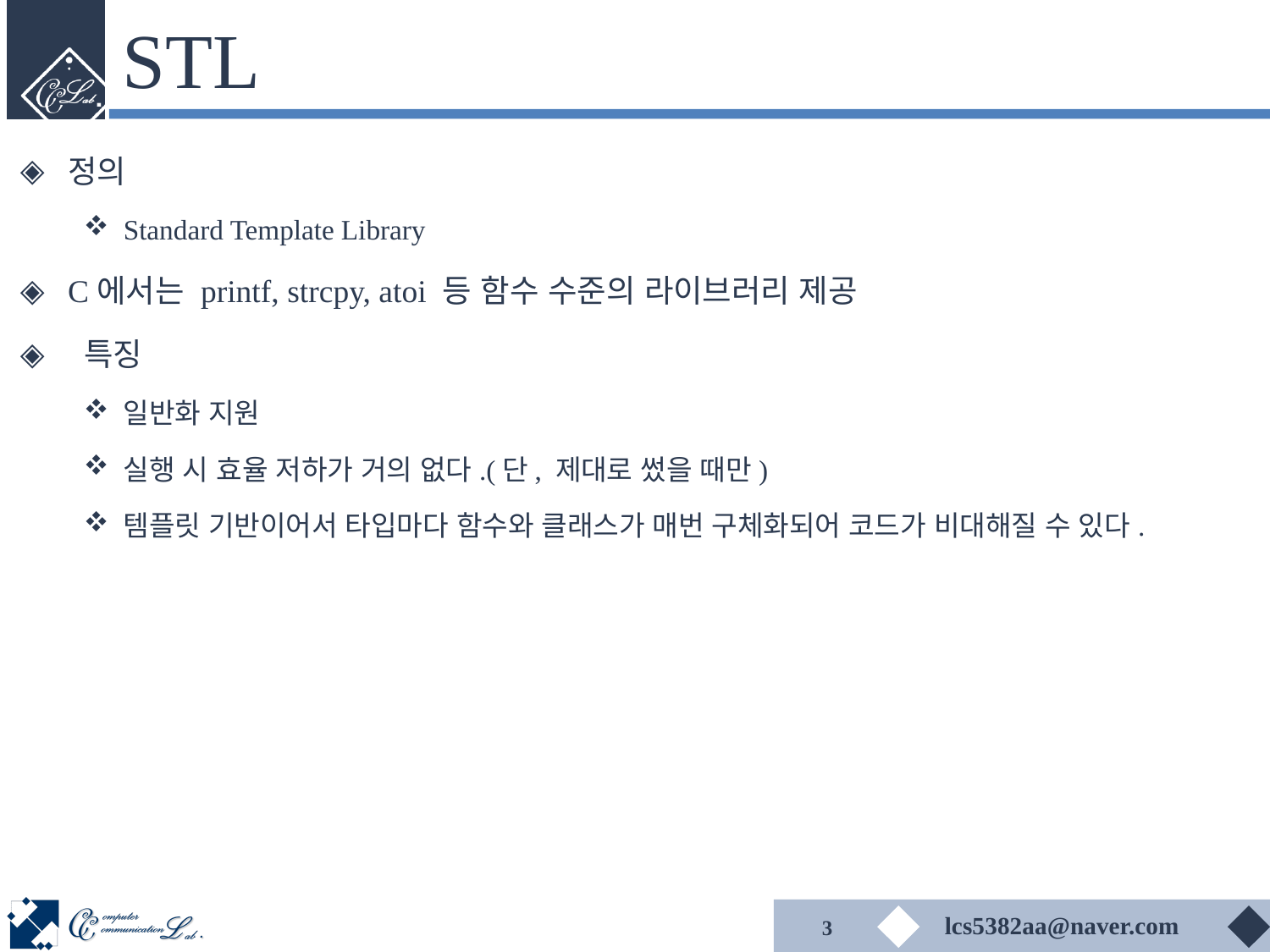

# STL
정의
Standard Template Library
C에서는 printf, strcpy, atoi 등 함수 수준의 라이브러리 제공
 특징
일반화 지원
실행 시 효율 저하가 거의 없다.(단, 제대로 썼을 때만)
템플릿 기반이어서 타입마다 함수와 클래스가 매번 구체화되어 코드가 비대해질 수 있다.